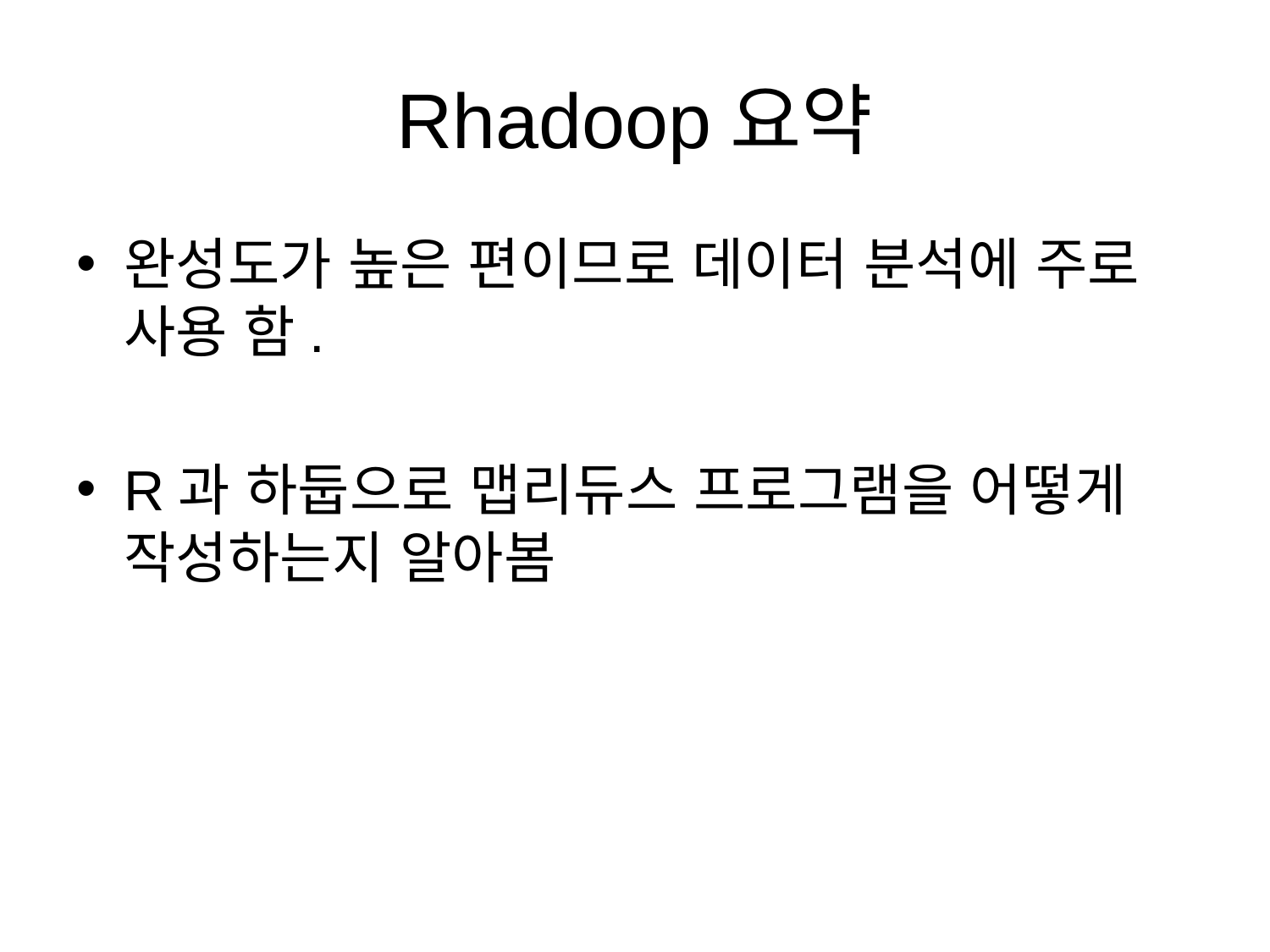

# Rhadoop요약
완성도가 높은 편이므로 데이터 분석에 주로 사용 함.

R과 하둡으로 맵리듀스 프로그램을 어떻게 작성하는지 알아봄